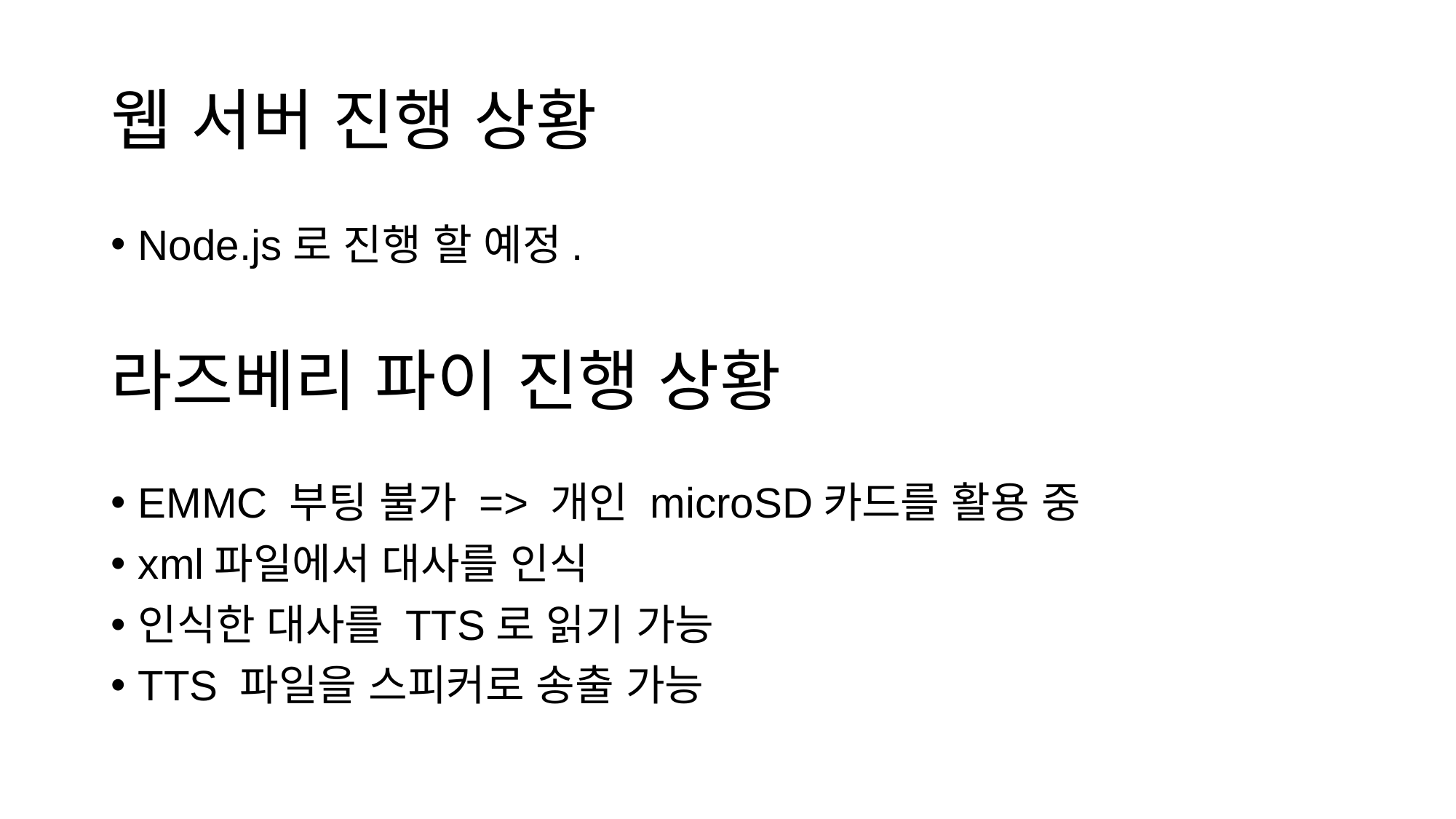

# 웹 서버 진행 상황
Node.js로 진행 할 예정.
라즈베리 파이 진행 상황
EMMC 부팅 불가 => 개인 microSD카드를 활용 중
xml파일에서 대사를 인식
인식한 대사를 TTS로 읽기 가능
TTS 파일을 스피커로 송출 가능